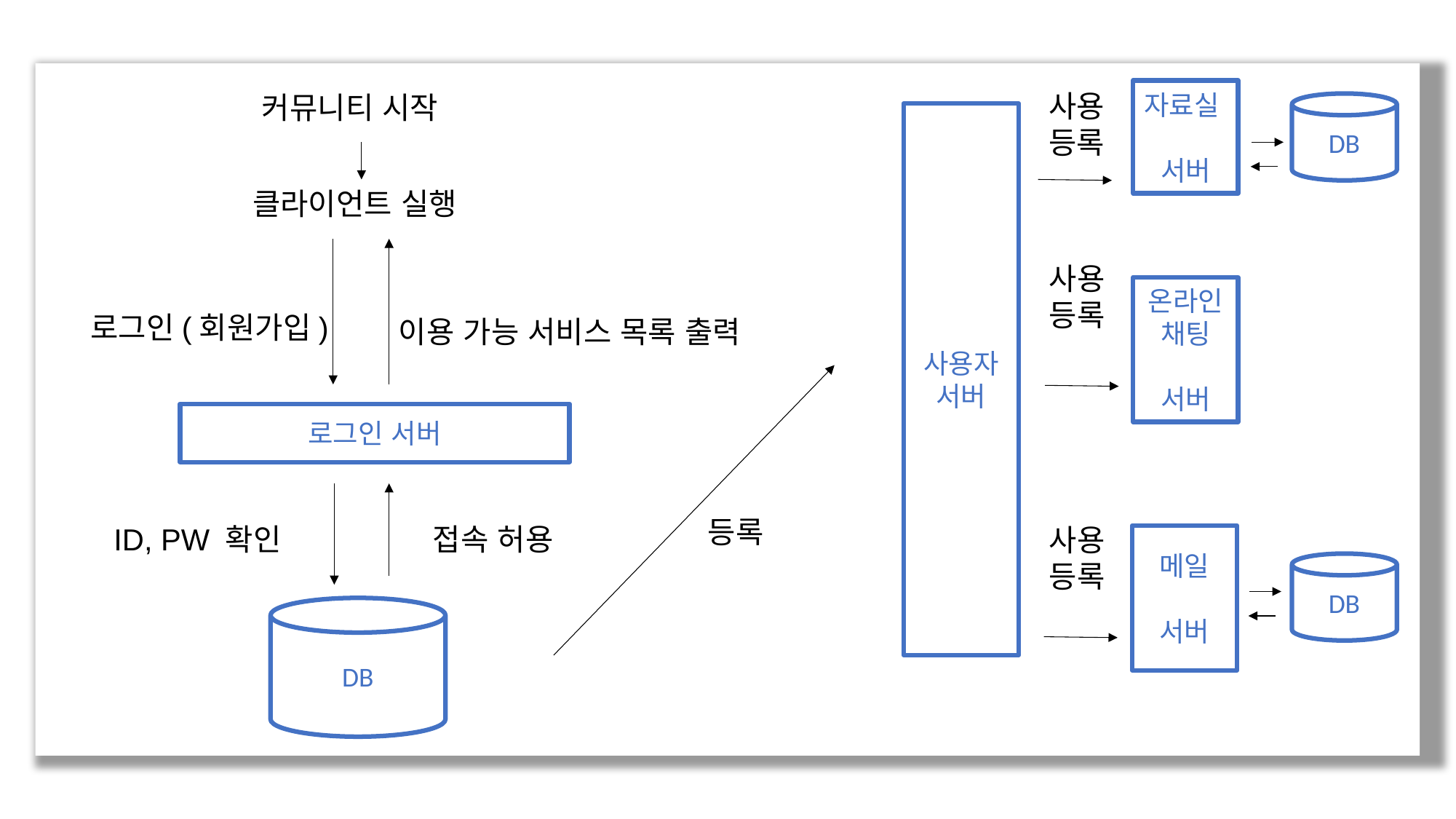

자료실

서버
사용
등록
커뮤니티 시작
DB
사용자 서버
클라이언트 실행
사용
등록
온라인 채팅

서버
로그인(회원가입)
이용 가능 서비스 목록 출력
로그인 서버
등록
ID, PW 확인
접속 허용
사용
등록
메일

서버
DB
DB